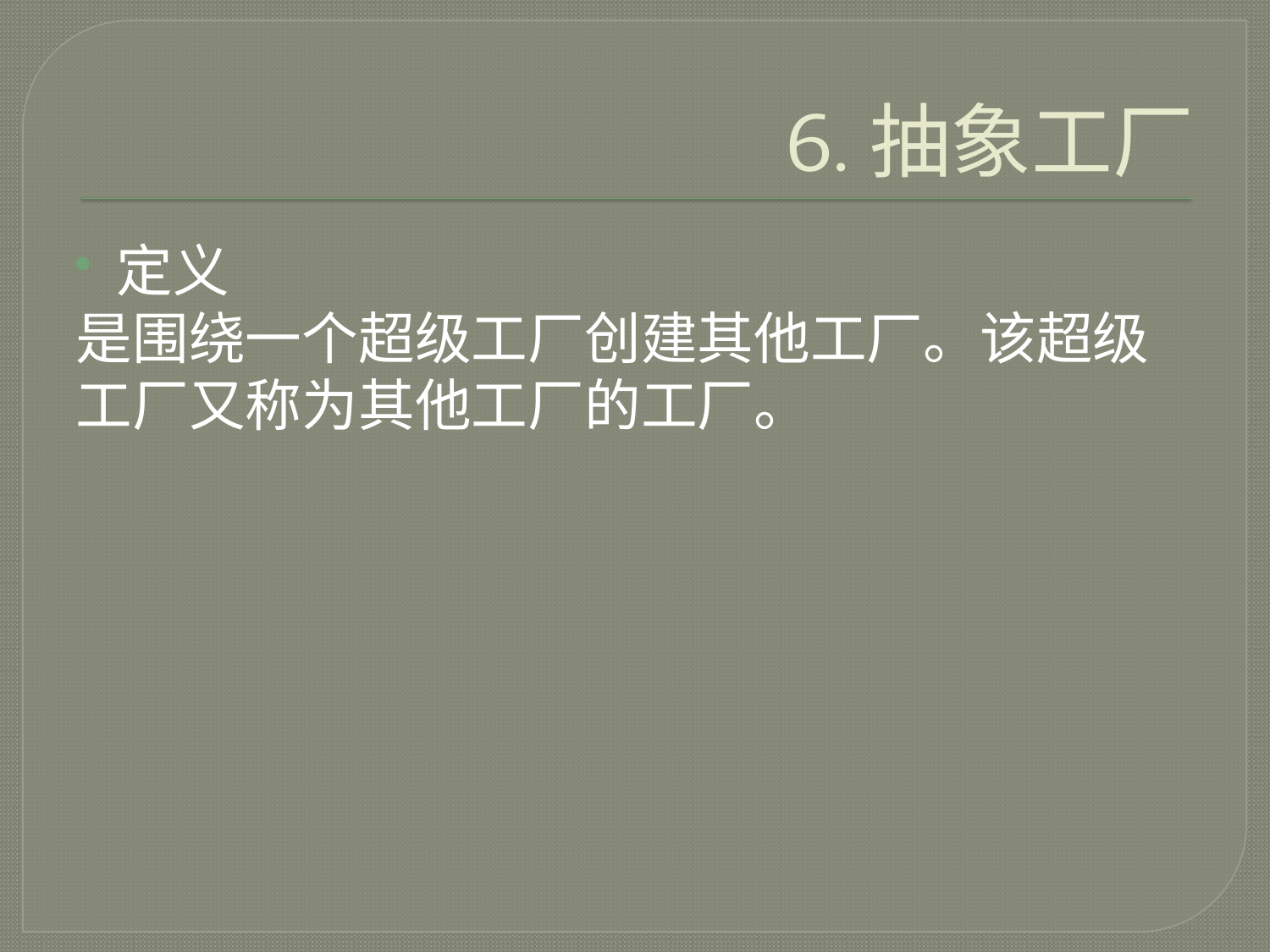

# 6.抽象工厂
定义
是围绕一个超级工厂创建其他工厂。该超级工厂又称为其他工厂的工厂。